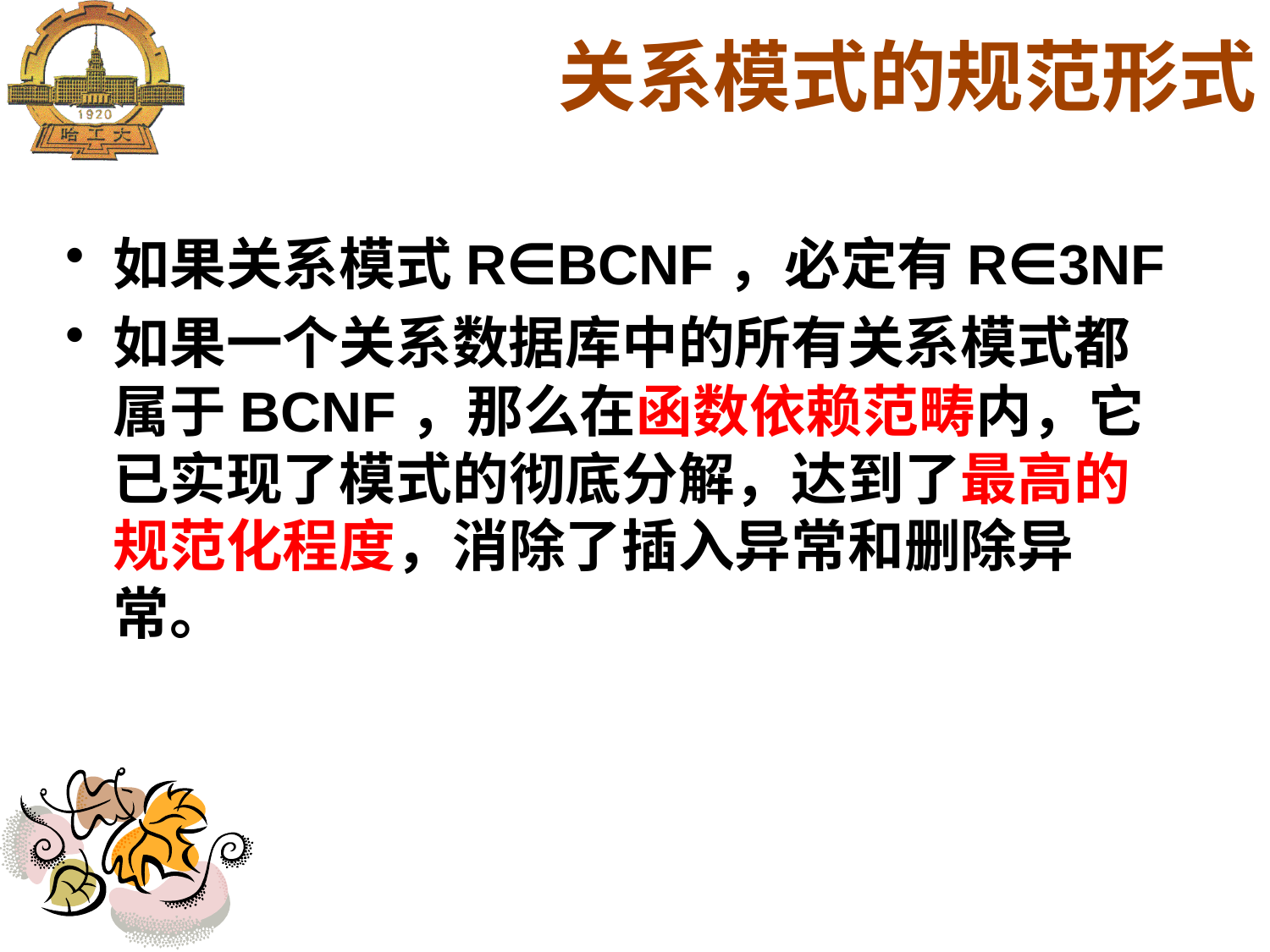

关系模式的规范形式
如果关系模式R∈BCNF，必定有R∈3NF
如果一个关系数据库中的所有关系模式都属于BCNF，那么在函数依赖范畴内，它已实现了模式的彻底分解，达到了最高的规范化程度，消除了插入异常和删除异常。